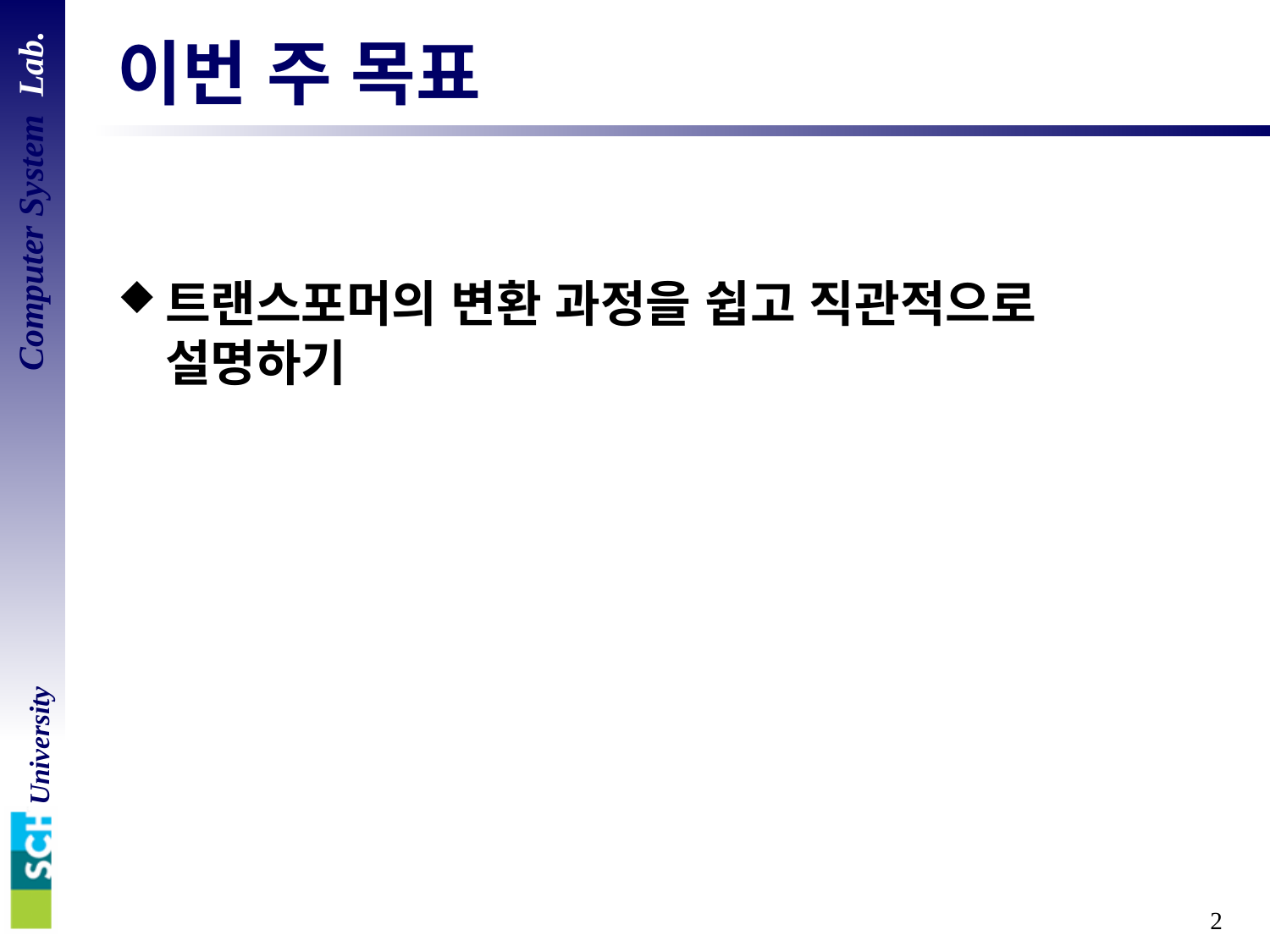

# 이번 주 목표

트랜스포머의 변환 과정을 쉽고 직관적으로  설명하기